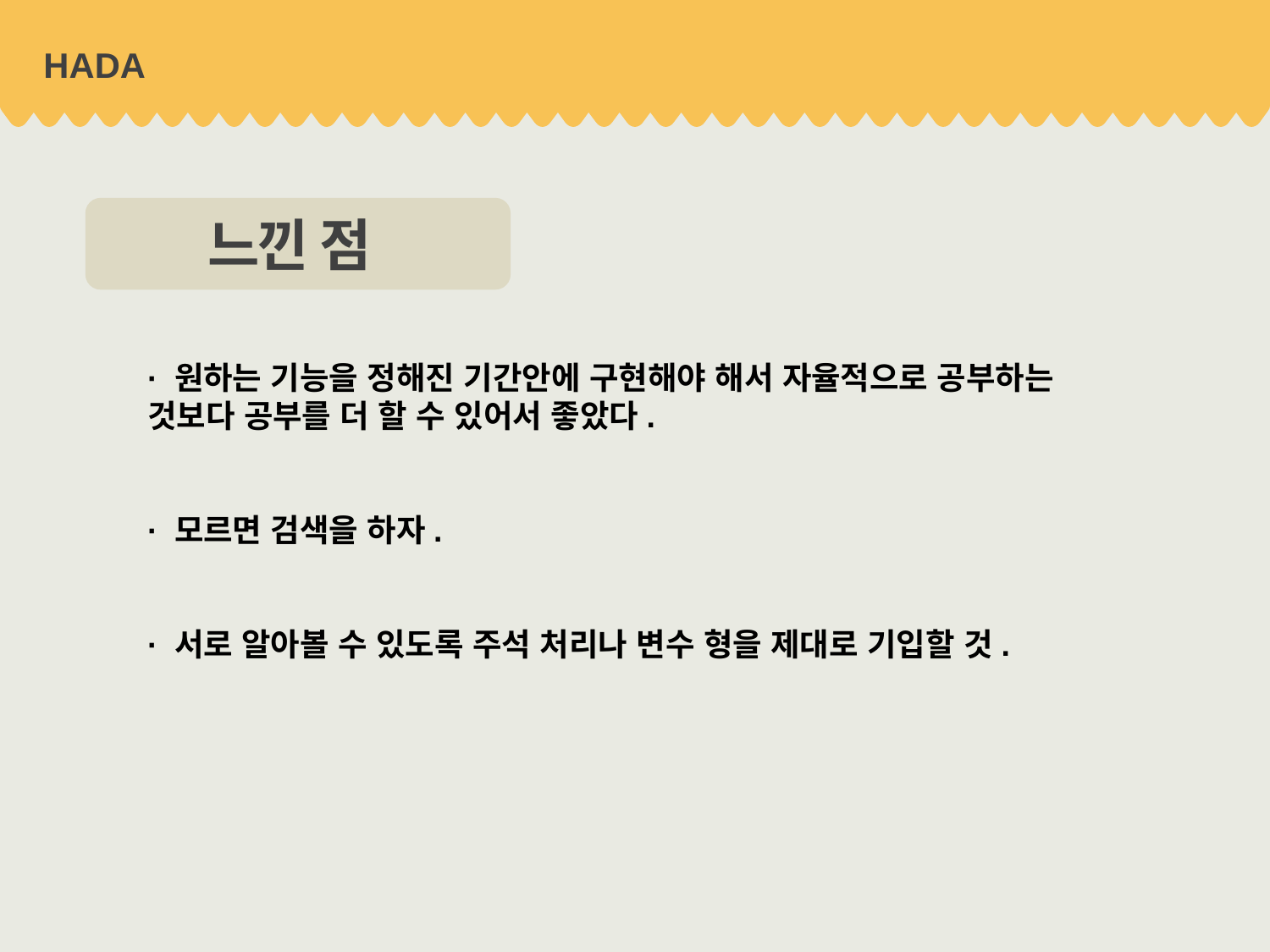

# HADA

느낀 점
· 원하는 기능을 정해진 기간안에 구현해야 해서 자율적으로 공부하는 것보다 공부를 더 할 수 있어서 좋았다.

· 모르면 검색을 하자.

· 서로 알아볼 수 있도록 주석 처리나 변수 형을 제대로 기입할 것.